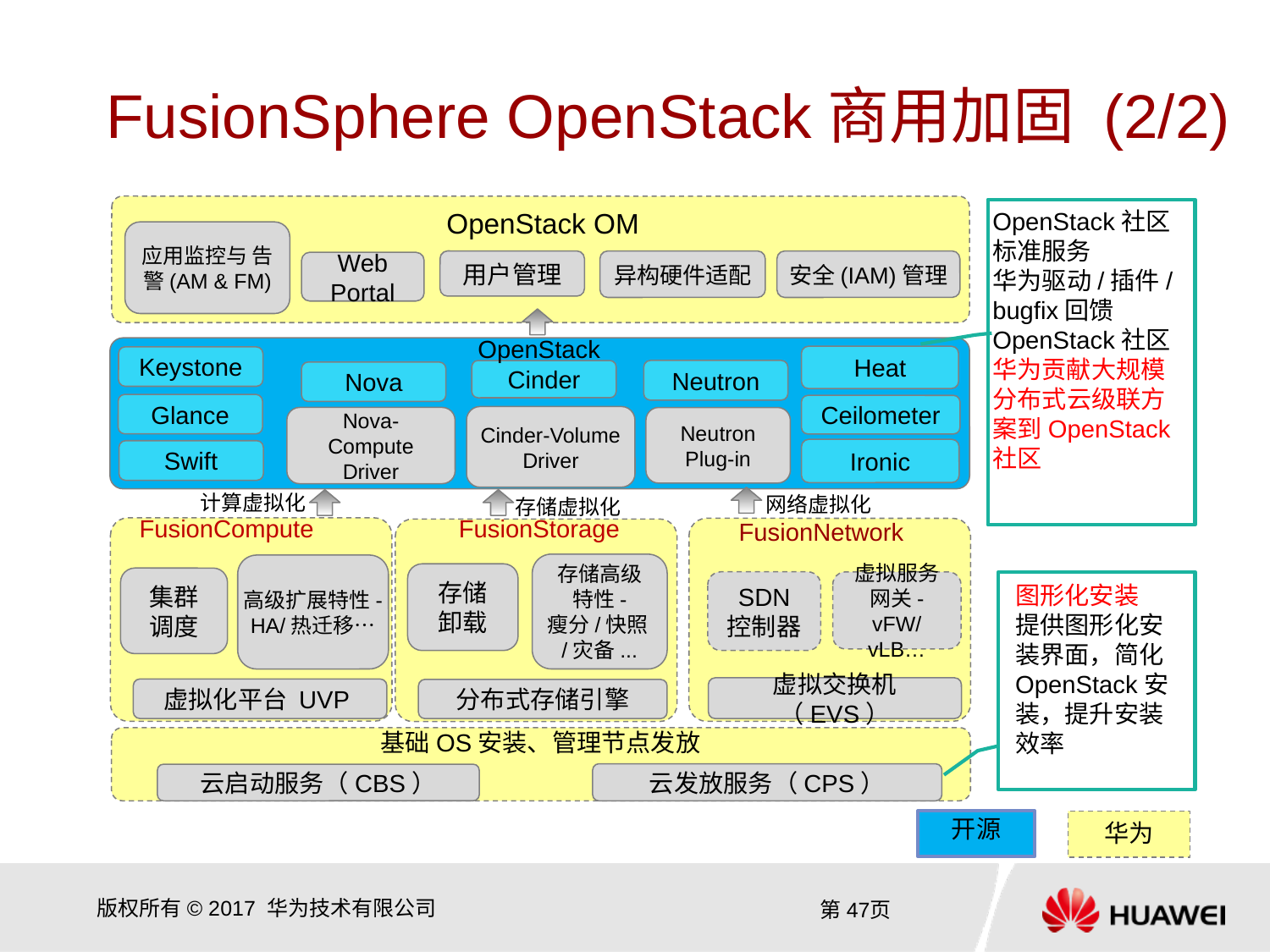

# FusionSphere OpenStack商用加固 (2/2)

应用监控与 告警(AM & FM)
异构硬件适配
安全(IAM)管理
Web Portal
OpenStack OM

OpenStack

Heat
Keystone
Cinder
Neutron
Nova
Glance
Ceilometer
Cinder-Volume
Driver
Nova-Compute
Driver
Neutron
Plug-in
Ironic
Swift
计算虚拟化
网络虚拟化

存储虚拟化

存储
卸载
SDN 控制器
虚拟服务网关-vFW/vLB…
虚拟交换机（EVS）
虚拟化平台 UVP
分布式存储引擎
基础OS安装、管理节点发放

云发放服务（CPS）
云启动服务（CBS）
OpenStack社区标准服务
华为驱动/插件/bugfix回馈OpenStack社区
华为贡献大规模分布式云级联方案到OpenStack社区
用户管理
FusionCompute
FusionStorage
FusionNetwork
高级扩展特性-
HA/热迁移…
集群
调度
图形化安装
提供图形化安装界面，简化OpenStack安装，提升安装效率
存储高级特性-
瘦分/快照/灾备...
开源
华为